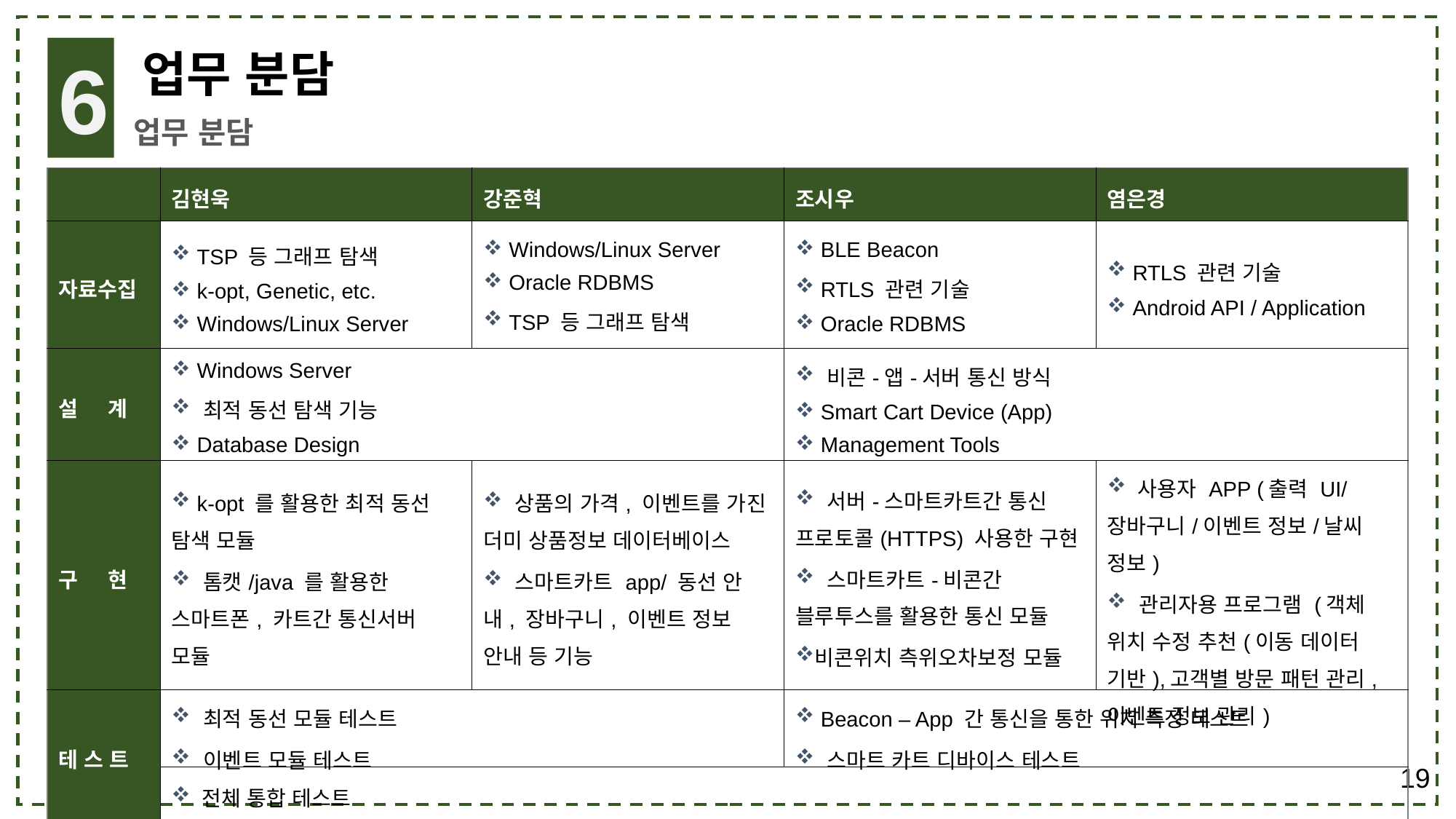

6
업무 분담
업무 분담
|  | 김현욱 | 강준혁 | 조시우 | 염은경 |
| --- | --- | --- | --- | --- |
| 자료수집 | TSP 등 그래프 탐색 k-opt, Genetic, etc. Windows/Linux Server | Windows/Linux Server Oracle RDBMS TSP 등 그래프 탐색 | BLE Beacon RTLS 관련 기술 Oracle RDBMS | RTLS 관련 기술 Android API / Application |
| 설 계 | Windows Server 최적 동선 탐색 기능 Database Design |  | 비콘-앱-서버 통신 방식 Smart Cart Device (App) Management Tools |  |
| 구 현 | k-opt 를 활용한 최적 동선 탐색 모듈 톰캣/java 를 활용한 스마트폰, 카트간 통신서버 모듈 | 상품의 가격, 이벤트를 가진 더미 상품정보 데이터베이스 스마트카트 app/ 동선 안내, 장바구니, 이벤트 정보 안내 등 기능 | 서버-스마트카트간 통신 프로토콜(HTTPS) 사용한 구현 스마트카트-비콘간 블루투스를 활용한 통신 모듈 비콘위치 측위오차보정 모듈 | 사용자 APP (출력 UI/장바구니/이벤트 정보/날씨 정보) 관리자용 프로그램 (객체 위치 수정 추천(이동 데이터 기반),고객별 방문 패턴 관리,이벤트 정보 관리) |
| 테 스 트 | 최적 동선 모듈 테스트 이벤트 모듈 테스트 |  | Beacon – App 간 통신을 통한 위치 측정 테스트 스마트 카트 디바이스 테스트 |  |
|  | 전체 통합 테스트 |  |  |  |
19